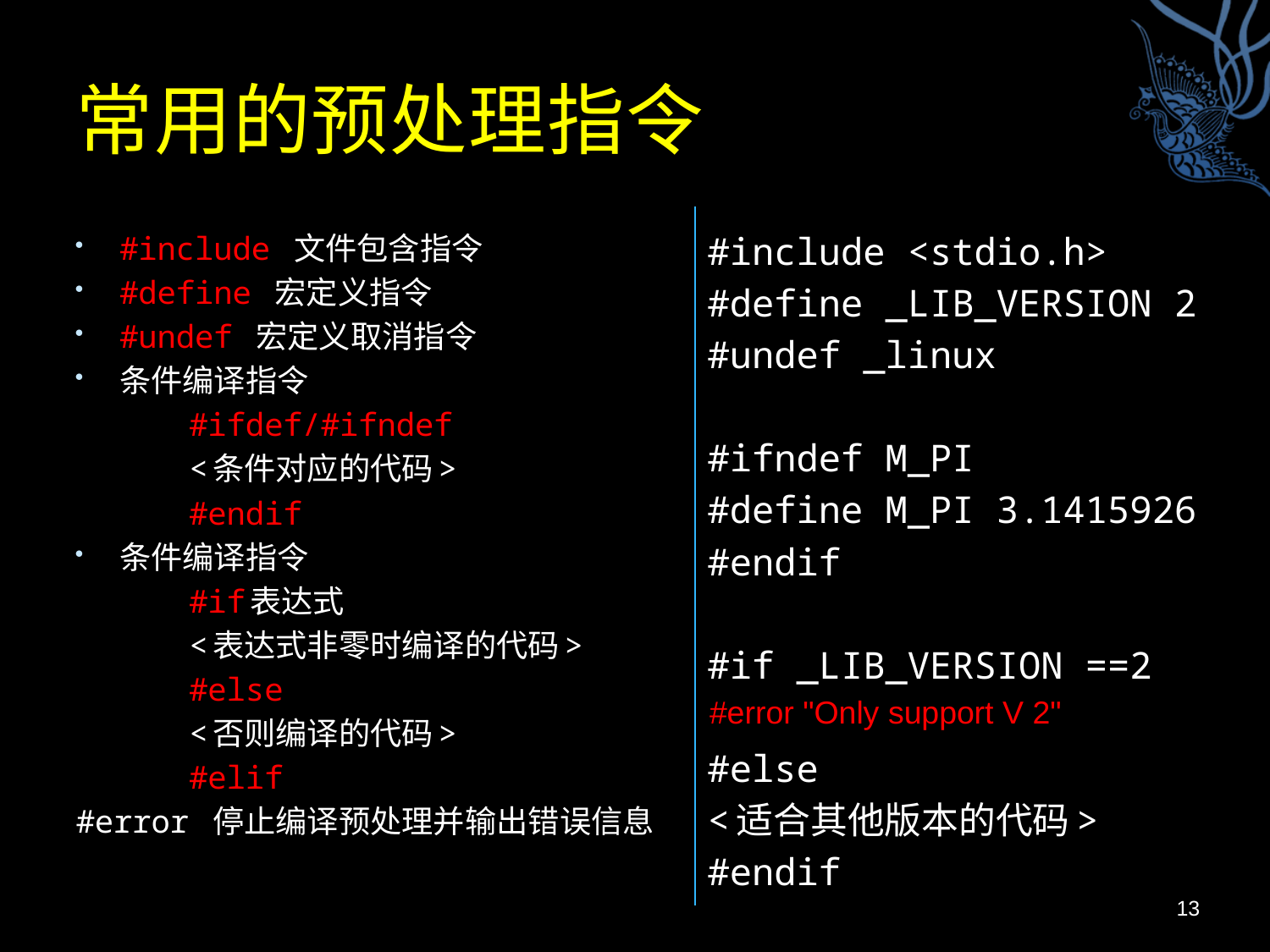

# 常用的预处理指令
#include 文件包含指令
#define 宏定义指令
#undef 宏定义取消指令
条件编译指令
      #ifdef/#ifndef
      <条件对应的代码>
      #endif
条件编译指令
      #if表达式
      <表达式非零时编译的代码>
      #else
      <否则编译的代码>
      #elif
#error 停止编译预处理并输出错误信息
#include <stdio.h>
#define _LIB_VERSION 2
#undef _linux

#ifndef M_PI
#define M_PI 3.1415926
#endif

#if _LIB_VERSION ==2
<适合版本2的代码>
#else
<适合其他版本的代码>
#endif

#error "Only support V 2"
13